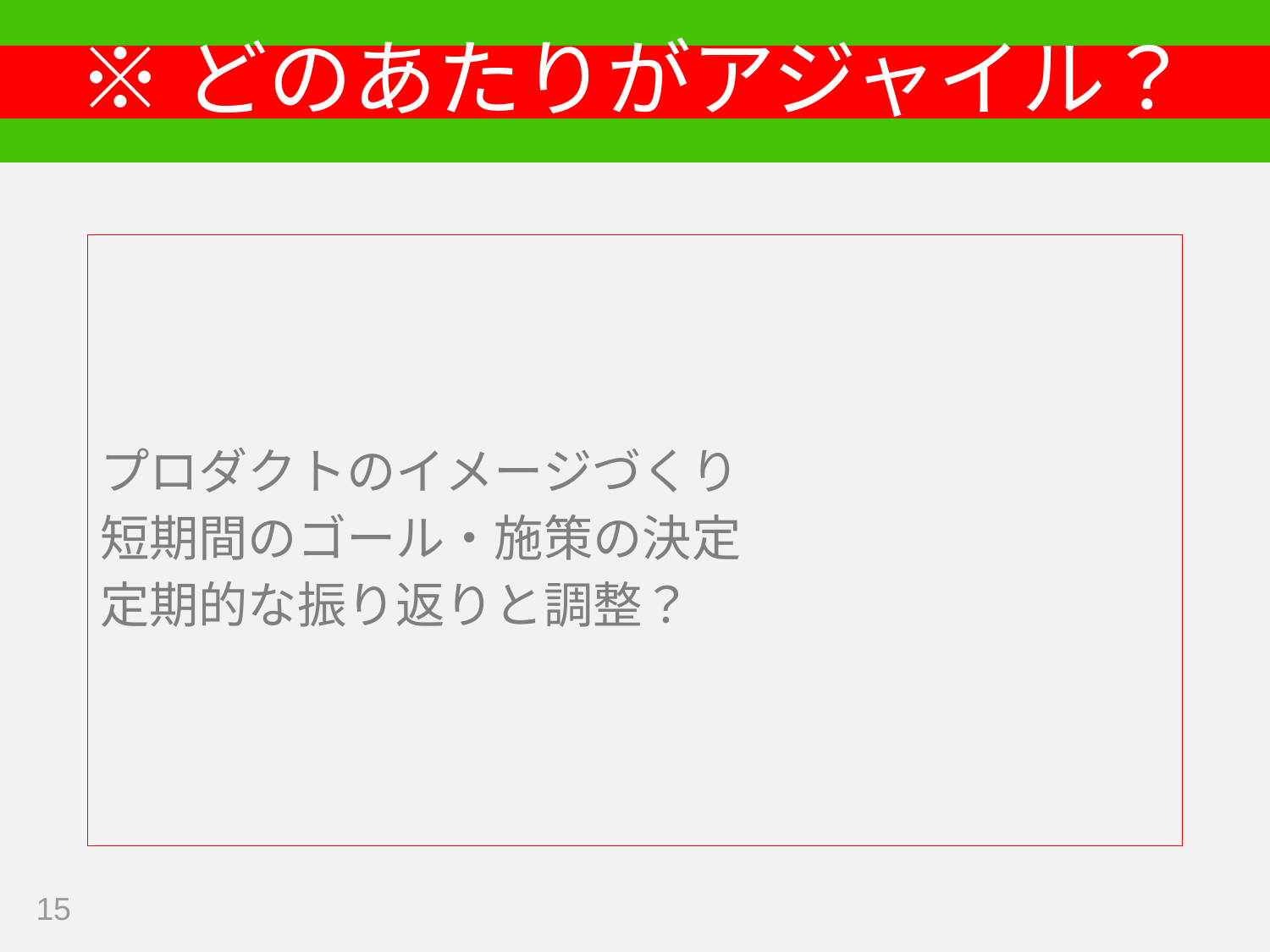

# ※どのあたりがアジャイル？
プロダクトのイメージづくり
短期間のゴール・施策の決定
定期的な振り返りと調整？
15